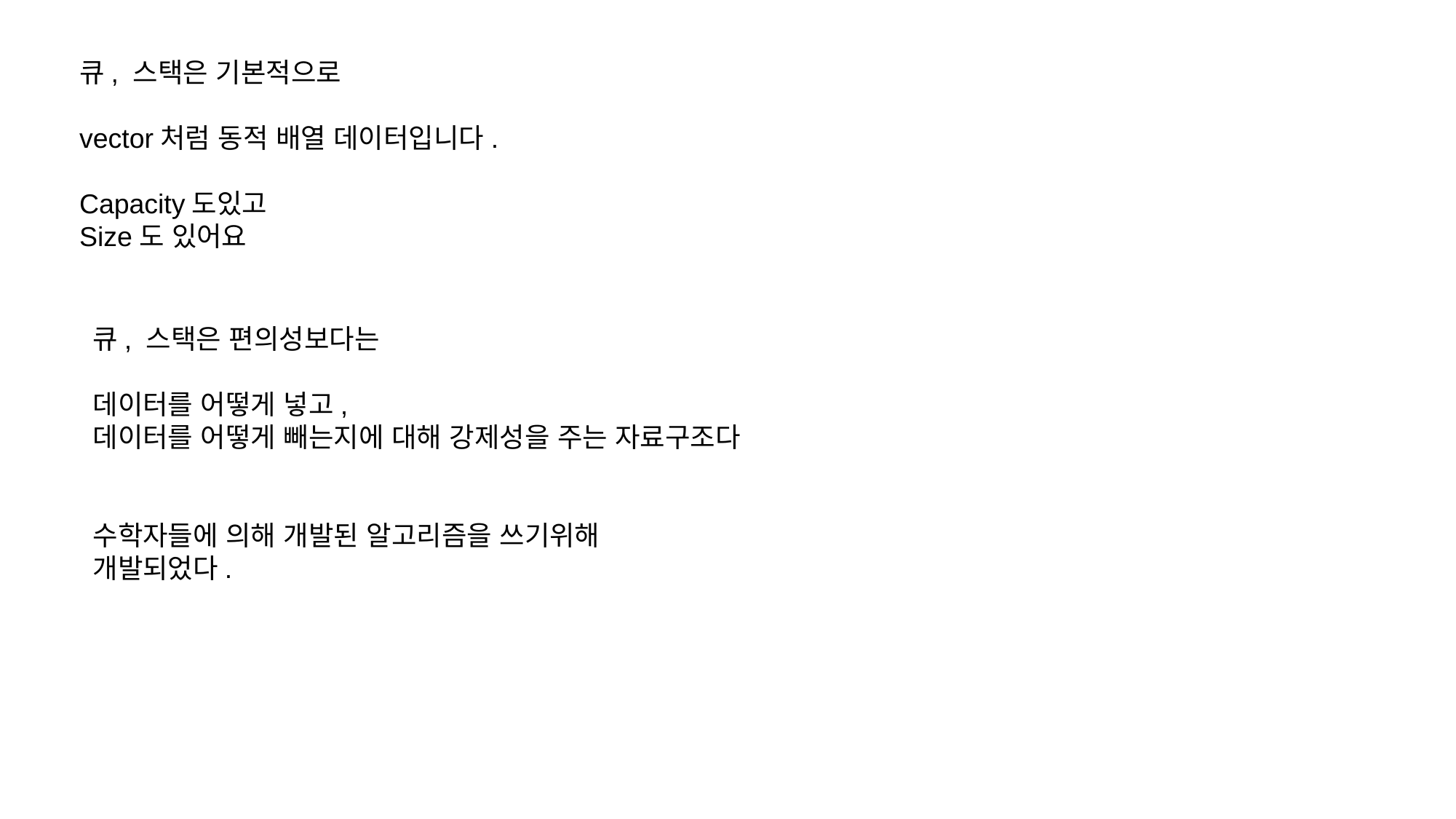

큐, 스택은 기본적으로

vector처럼 동적 배열 데이터입니다.

Capacity도있고
Size도 있어요

큐, 스택은 편의성보다는

데이터를 어떻게 넣고,
데이터를 어떻게 빼는지에 대해 강제성을 주는 자료구조다

수학자들에 의해 개발된 알고리즘을 쓰기위해
개발되었다.